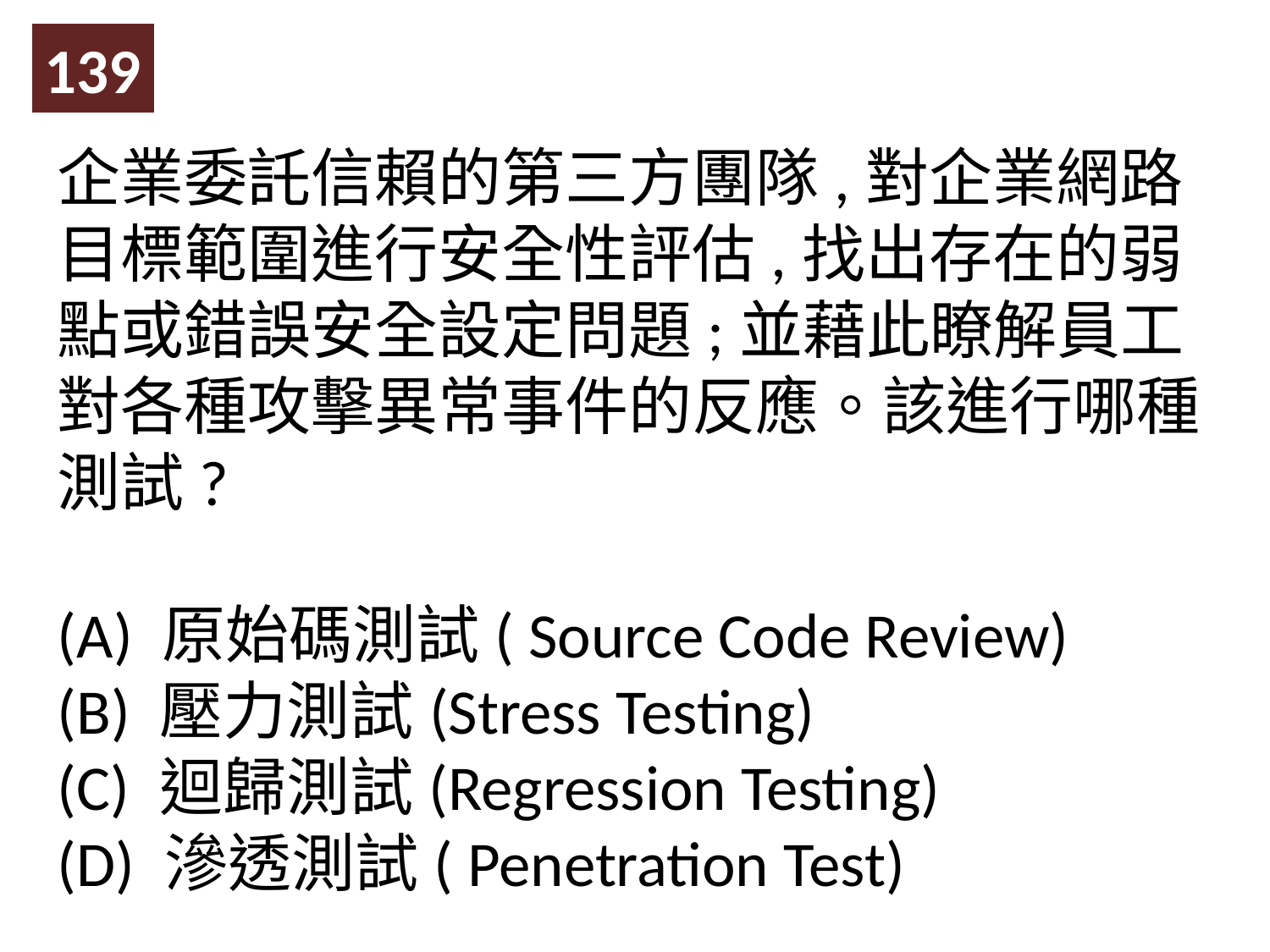

139
企業委託信賴的第三方團隊,對企業網路目標範圍進行安全性評估,找出存在的弱點或錯誤安全設定問題;並藉此瞭解員工對各種攻擊異常事件的反應。該進行哪種測試?

(A) 原始碼測試( Source Code Review)
(B) 壓力測試(Stress Testing)
(C) 迴歸測試(Regression Testing)
(D) 滲透測試( Penetration Test)